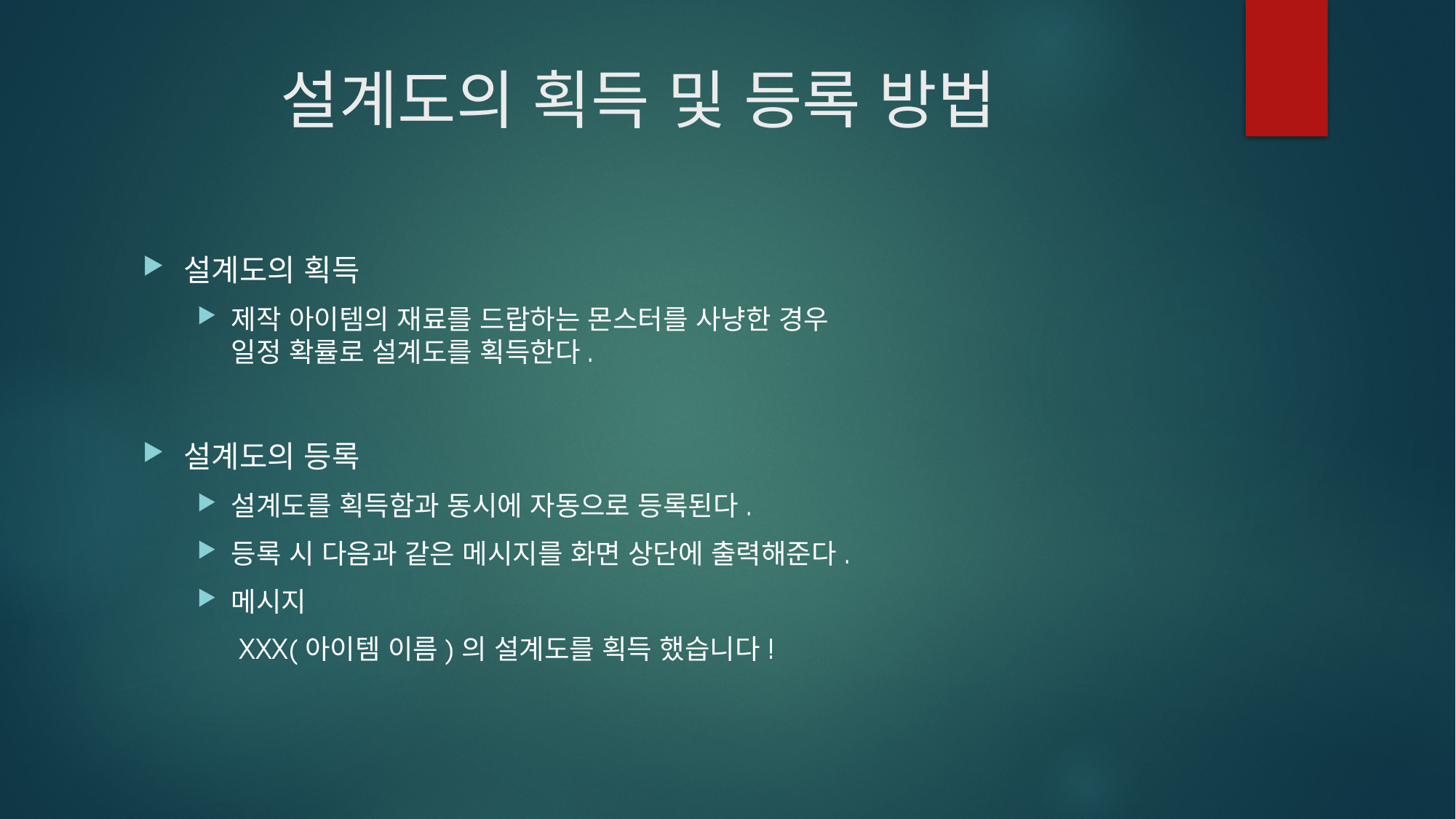

# 설계도의 획득 및 등록 방법
설계도의 획득
제작 아이템의 재료를 드랍하는 몬스터를 사냥한 경우 일정 확률로 설계도를 획득한다.

설계도의 등록
설계도를 획득함과 동시에 자동으로 등록된다.
등록 시 다음과 같은 메시지를 화면 상단에 출력해준다.
메시지
XXX(아이템 이름)의 설계도를 획득 했습니다!